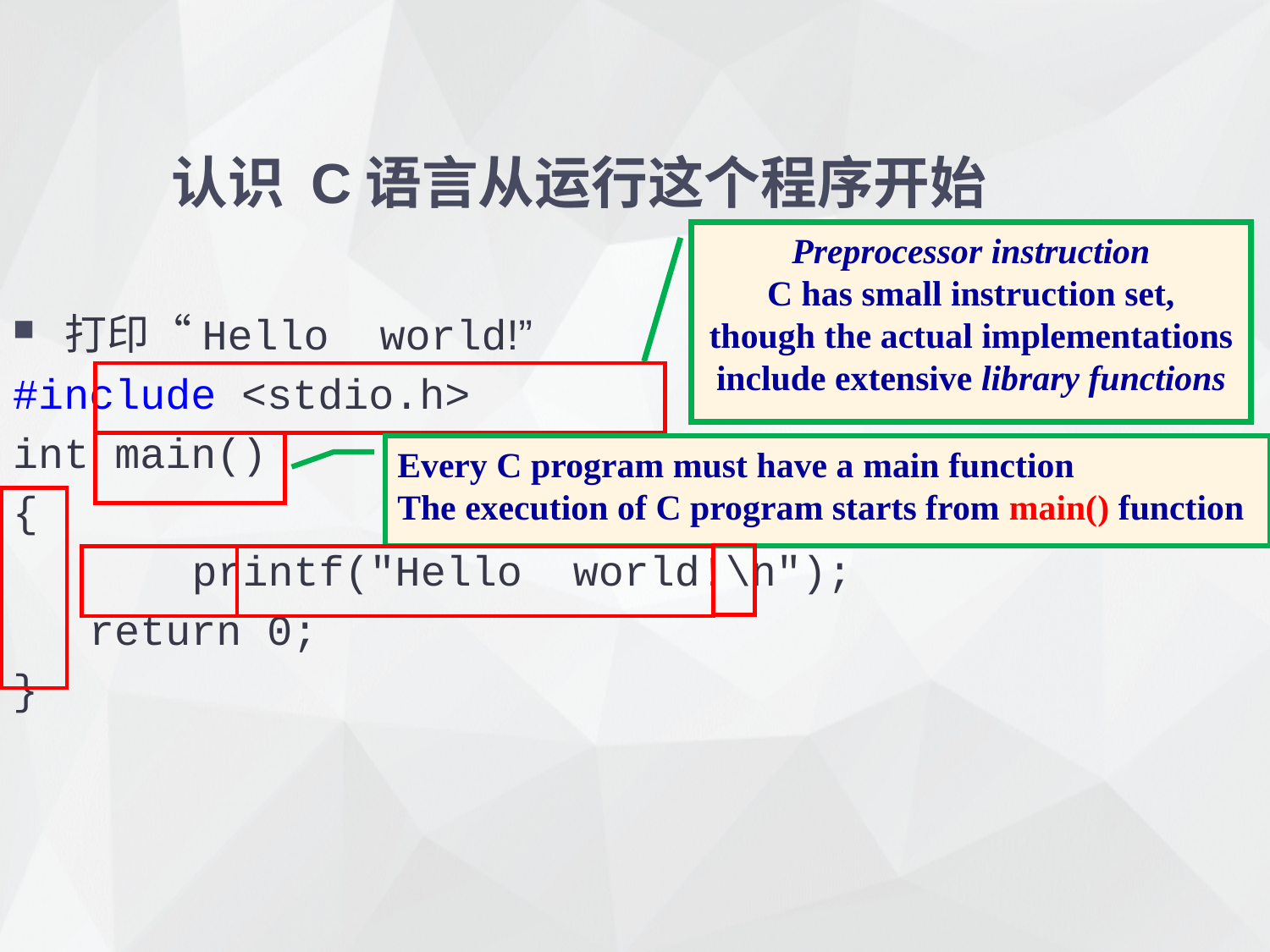

认识 C语言从运行这个程序开始
Preprocessor instruction
C has small instruction set,
though the actual implementations include extensive library functions

打印“Hello  world!”
#include <stdio.h>
int main()
{
		printf("Hello  world!\n");
   return 0;
}

Every C program must have a main function
The execution of C program starts from main() function